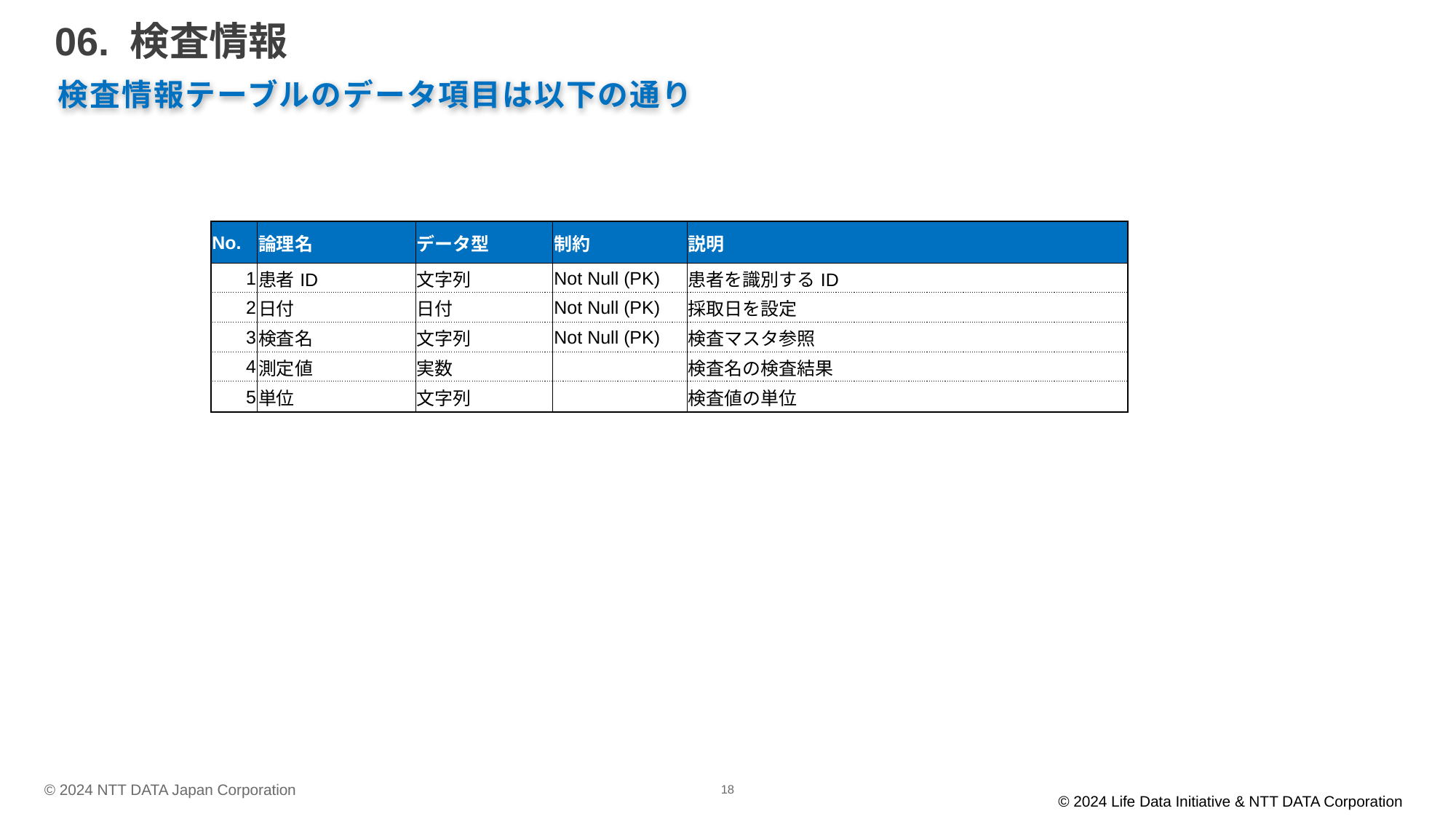

# 06. 検査情報
検査情報テーブルのデータ項目は以下の通り
| No. | 論理名 | データ型 | 制約 | 説明 |
| --- | --- | --- | --- | --- |
| 1 | 患者ID | 文字列 | Not Null (PK) | 患者を識別するID |
| 2 | 日付 | 日付 | Not Null (PK) | 採取日を設定 |
| 3 | 検査名 | 文字列 | Not Null (PK) | 検査マスタ参照 |
| 4 | 測定値 | 実数 |  | 検査名の検査結果 |
| 5 | 単位 | 文字列 |  | 検査値の単位 |